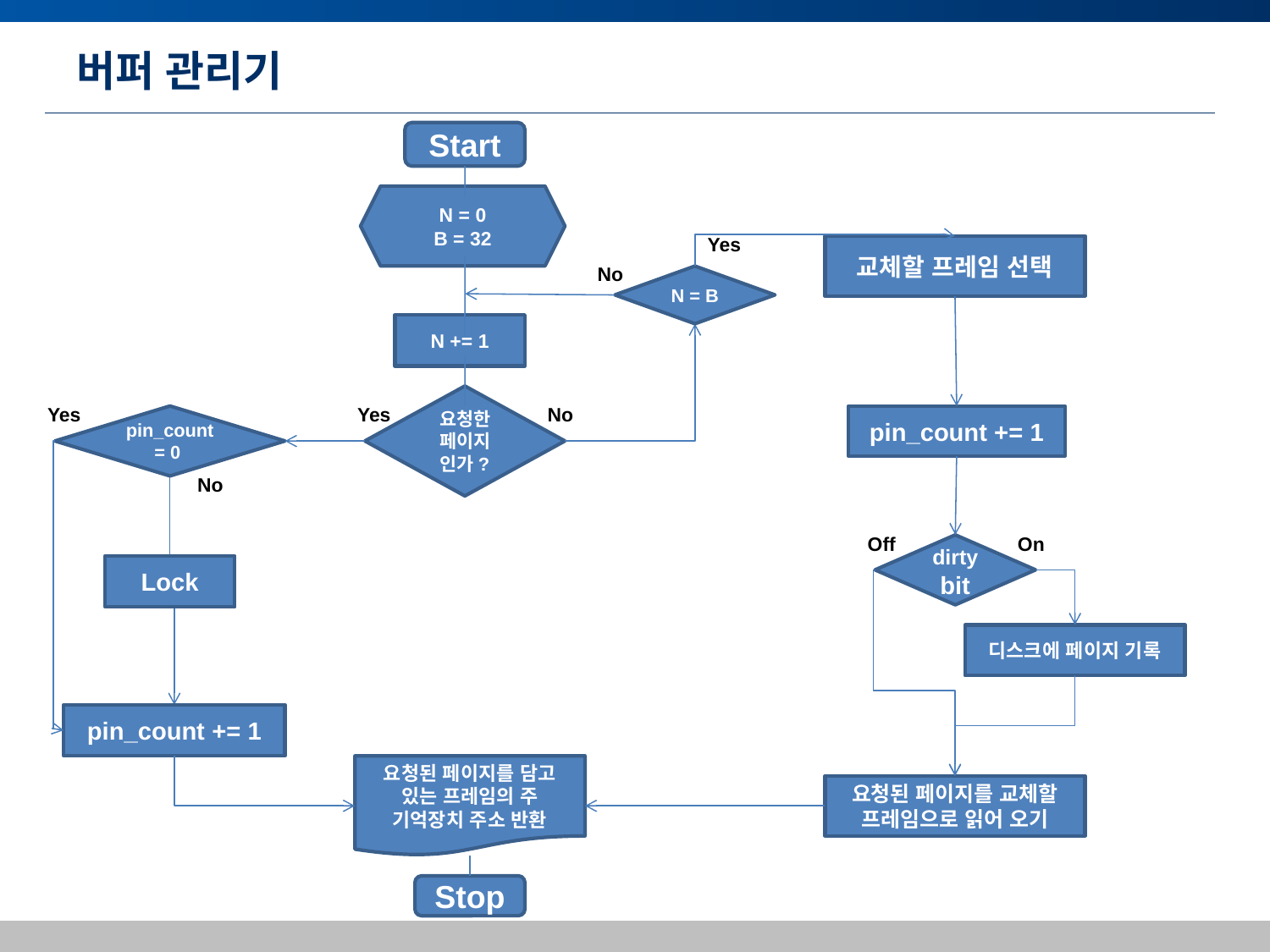

# 버퍼 관리기
Start
N = 0
B = 32
Yes
교체할 프레임 선택
No
N = B
N += 1
요청한 페이지 인가?
Yes
Yes
No
pin_count = 0
pin_count += 1
No
Off
On
dirty bit
Lock
디스크에 페이지 기록
pin_count += 1
요청된 페이지를 담고 있는 프레임의 주 기억장치 주소 반환
요청된 페이지를 교체할 프레임으로 읽어 오기
Stop